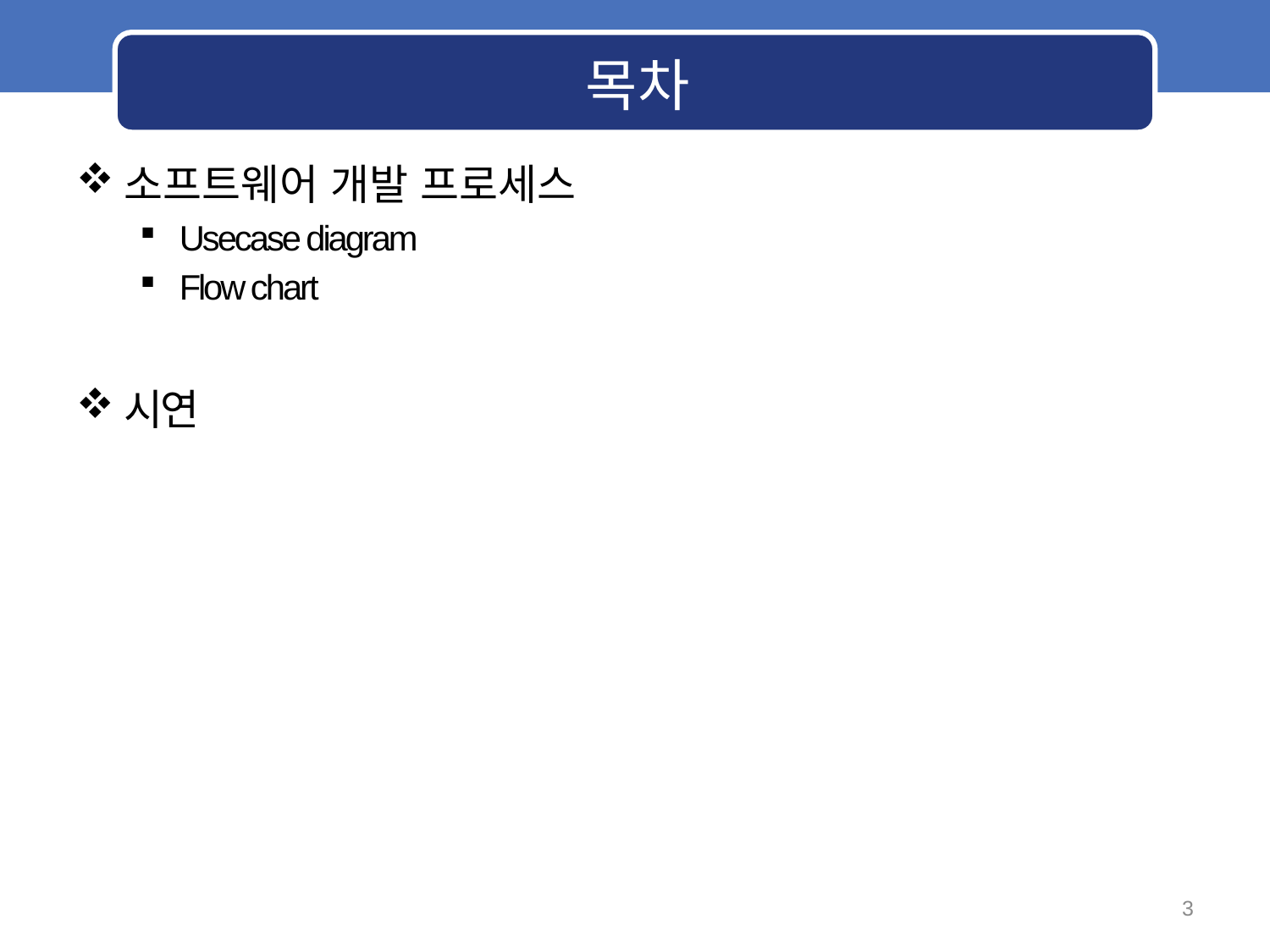

# 목차
소프트웨어 개발 프로세스
Usecase diagram
Flow chart

시연
3